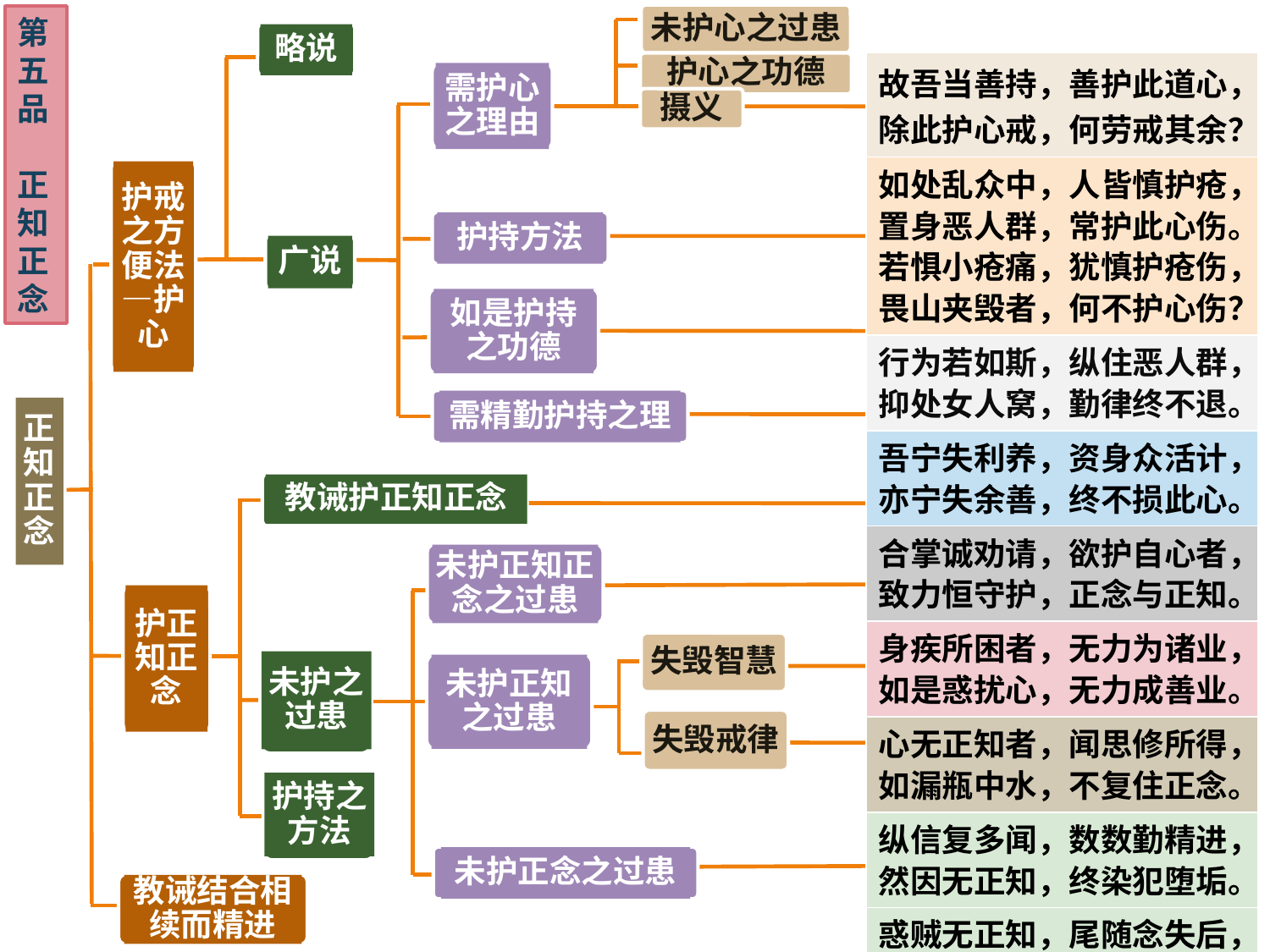

未护心之过患
第五品
   正知正念

略说
| 故吾当善持，善护此道心，除此护心戒，何劳戒其余？ |
| --- |
| 如处乱众中，人皆慎护疮，置身恶人群，常护此心伤。若惧小疮痛，犹慎护疮伤，畏山夹毁者，何不护心伤？ |
| 行为若如斯，纵住恶人群，抑处女人窝，勤律终不退。 |
| 吾宁失利养，资身众活计，亦宁失余善，终不损此心。 |
| 合掌诚劝请，欲护自心者，致力恒守护，正念与正知。 |
| 身疾所困者，无力为诸业，如是惑扰心，无力成善业。 |
| 心无正知者，闻思修所得，如漏瓶中水，不复住正念。 |
| 纵信复多闻，数数勤精进，然因无正知，终染犯堕垢。 |
| 惑贼无正知，尾随念失后，盗昔所聚福，令堕诸恶趣。此群烦恼贼，寻隙欲打劫，得便夺善财，复毁善趣命。 |

护心之功德

需护心之理由

摄义

护戒之方便法—护心

护持方法

广说

如是护持之功德

需精勤护持之理

正知正念

教诫护正知正念

未护正知正念之过患

护正知正念

失毁智慧

未护之过患

未护正知之过患

失毁戒律

护持之方法

未护正念之过患

教诫结合相续而精进
3